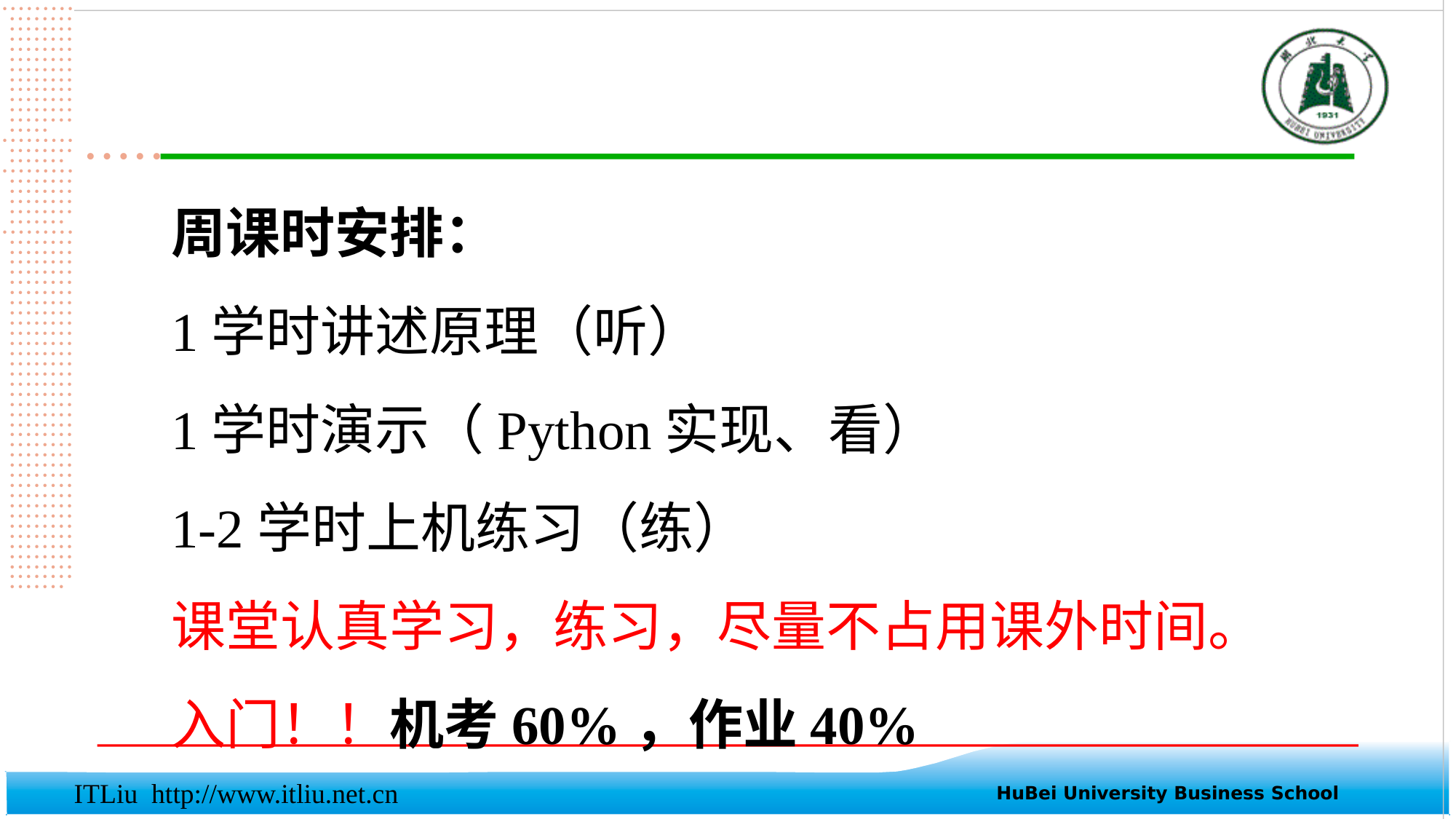

周课时安排：
1学时讲述原理（听）
1学时演示（Python实现、看）
1-2学时上机练习（练）
课堂认真学习，练习，尽量不占用课外时间。
入门！！机考60%，作业40%